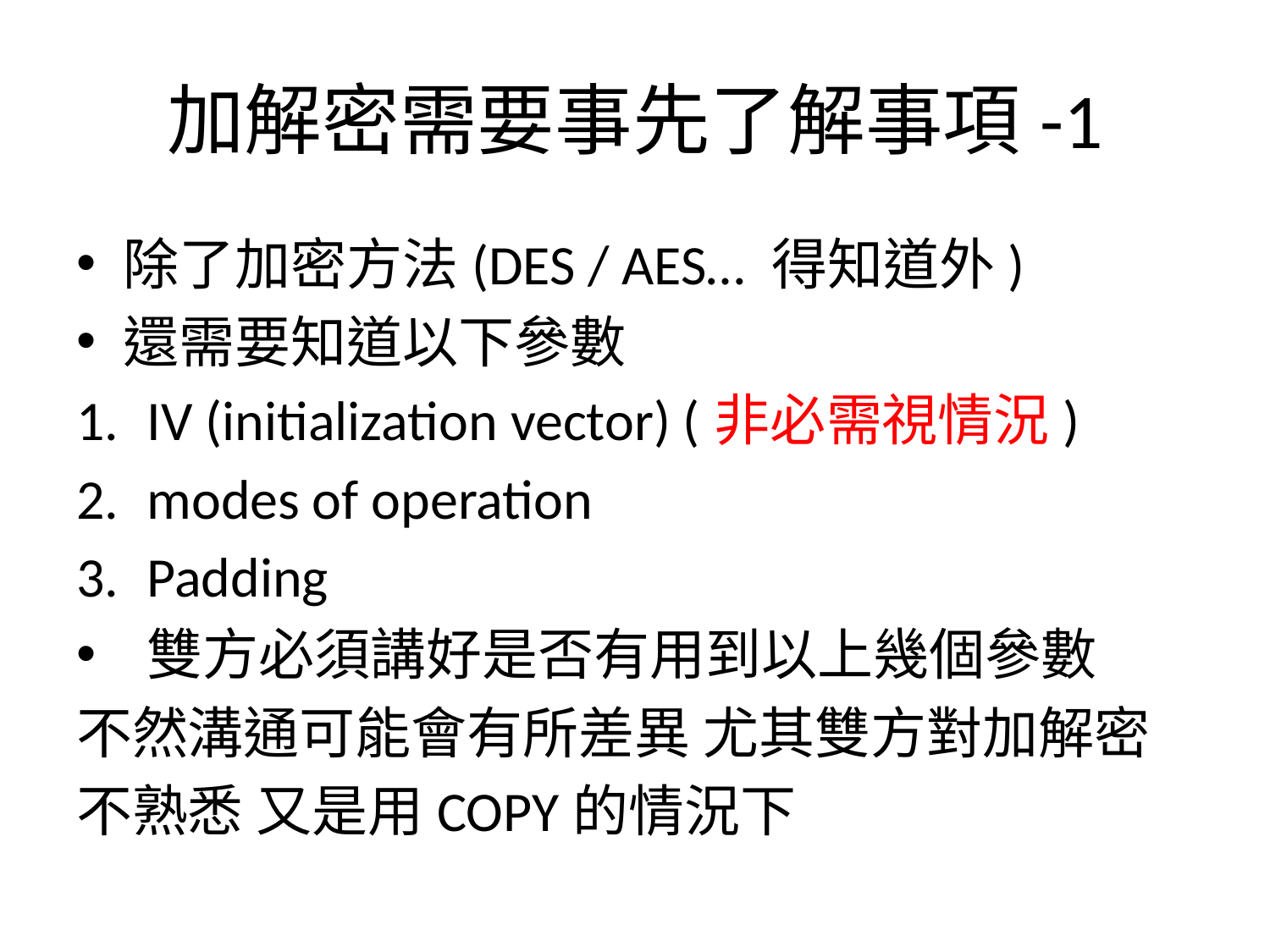

# 加解密需要事先了解事項-1
除了加密方法(DES / AES… 得知道外)
還需要知道以下參數
IV (initialization vector) (非必需視情況)
modes of operation
Padding
雙方必須講好是否有用到以上幾個參數
不然溝通可能會有所差異 尤其雙方對加解密
不熟悉 又是用COPY的情況下